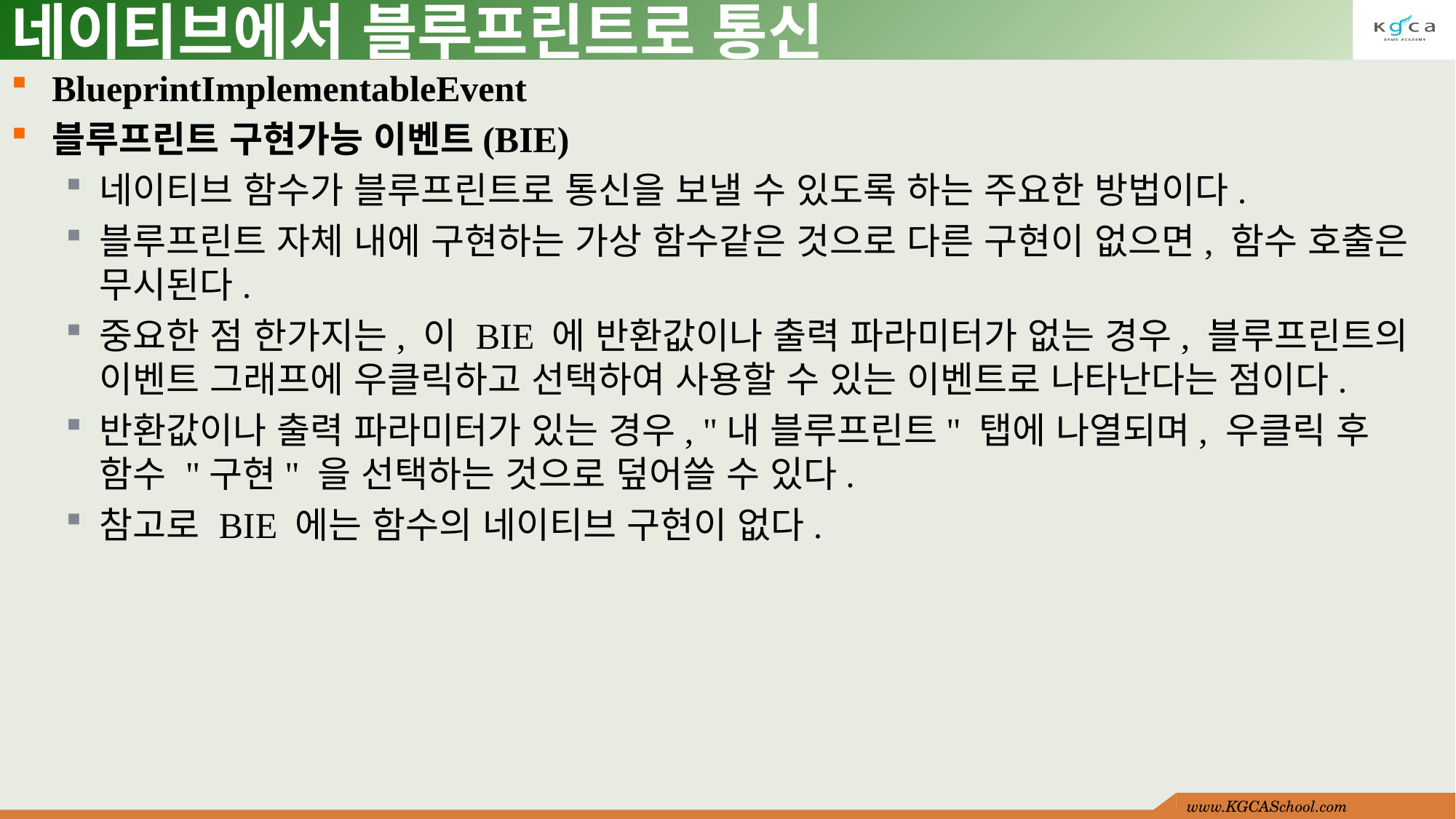

# 네이티브에서 블루프린트로 통신
BlueprintImplementableEvent
블루프린트 구현가능 이벤트(BIE)
네이티브 함수가 블루프린트로 통신을 보낼 수 있도록 하는 주요한 방법이다.
블루프린트 자체 내에 구현하는 가상 함수같은 것으로 다른 구현이 없으면, 함수 호출은 무시된다.
중요한 점 한가지는, 이 BIE 에 반환값이나 출력 파라미터가 없는 경우, 블루프린트의 이벤트 그래프에 우클릭하고 선택하여 사용할 수 있는 이벤트로 나타난다는 점이다.
반환값이나 출력 파라미터가 있는 경우, "내 블루프린트" 탭에 나열되며, 우클릭 후 함수 "구현" 을 선택하는 것으로 덮어쓸 수 있다.
참고로 BIE 에는 함수의 네이티브 구현이 없다.